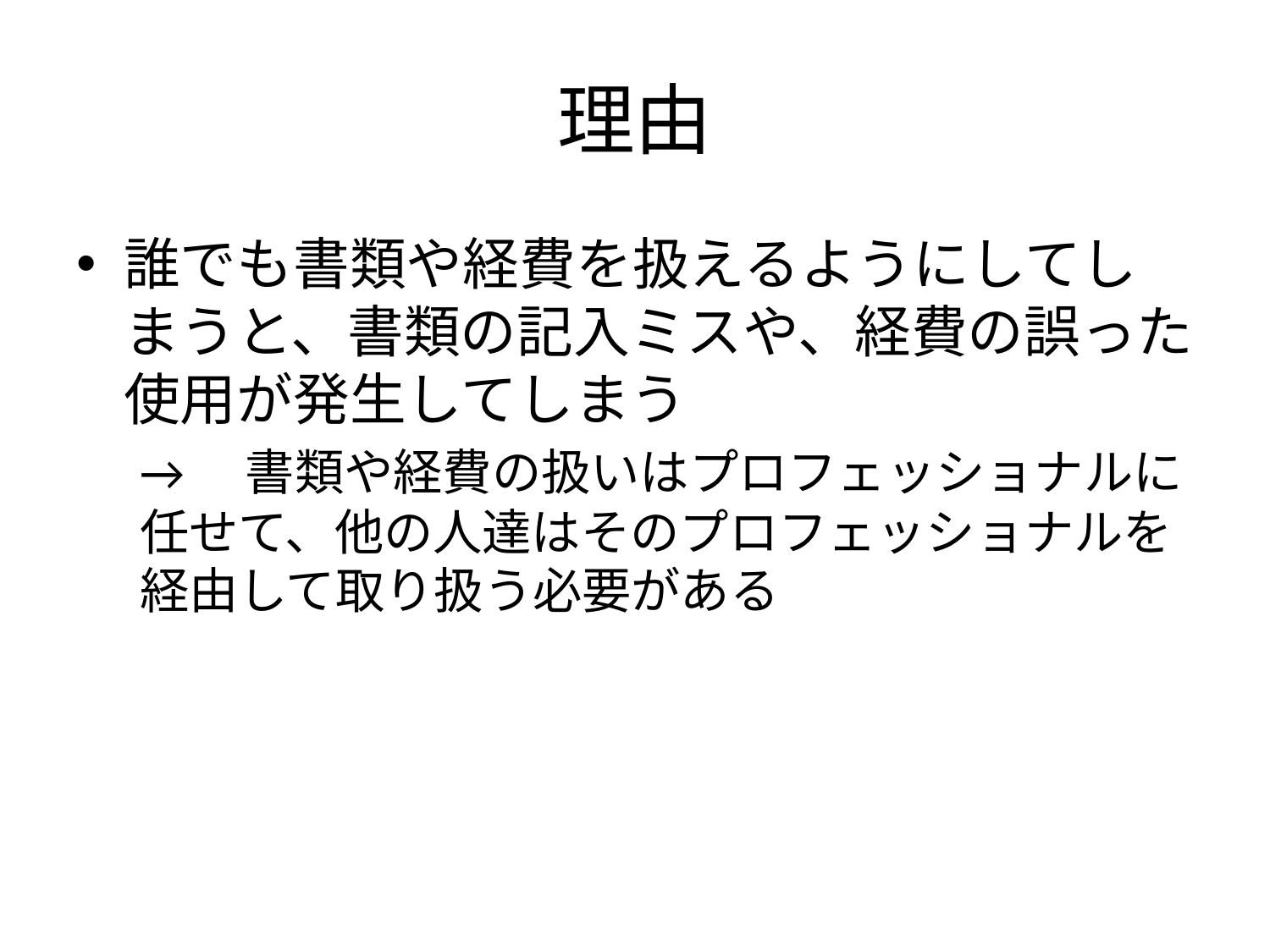

# 理由
誰でも書類や経費を扱えるようにしてしまうと、書類の記入ミスや、経費の誤った使用が発生してしまう
→　書類や経費の扱いはプロフェッショナルに任せて、他の人達はそのプロフェッショナルを経由して取り扱う必要がある